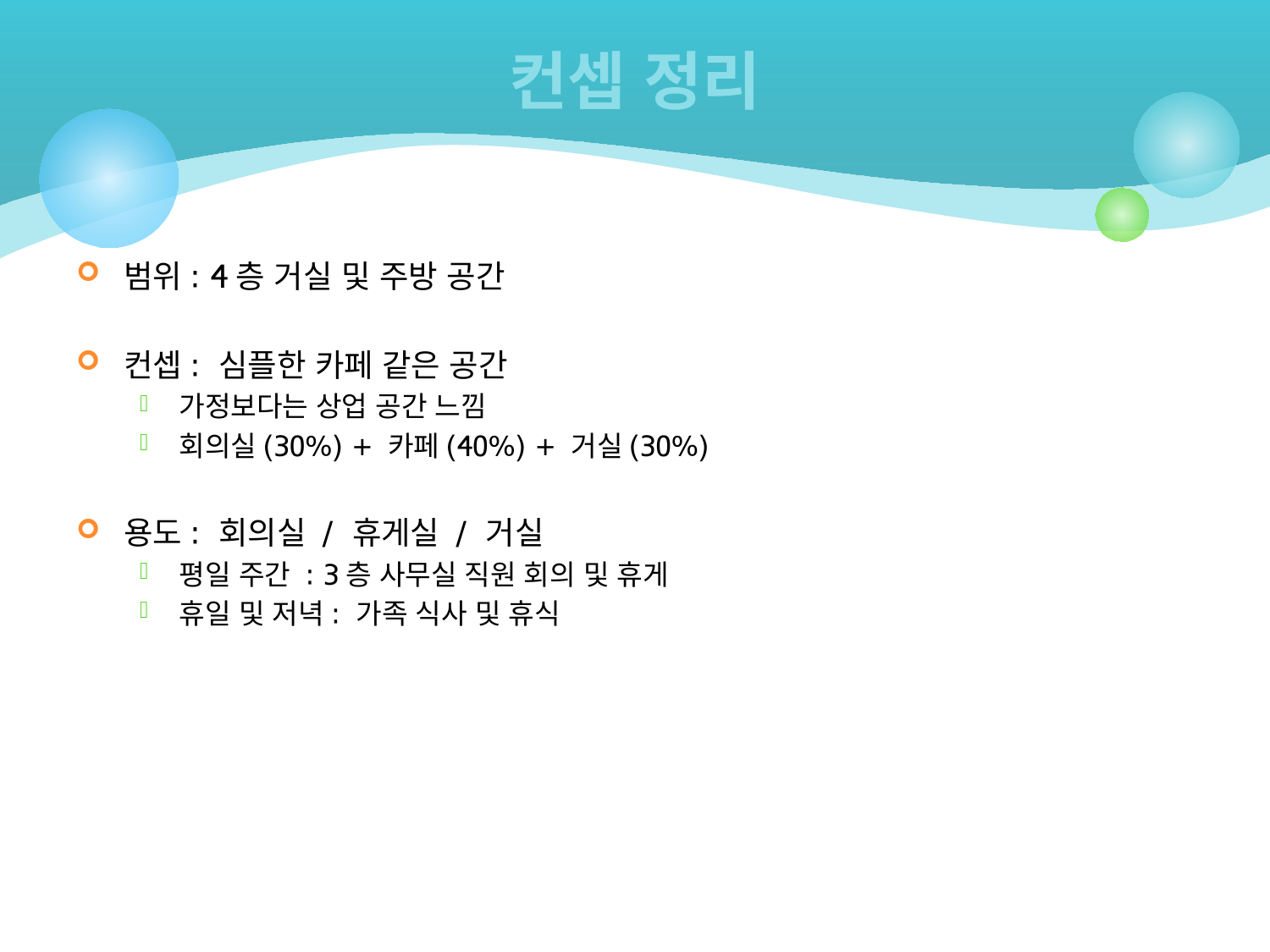

# 컨셉 정리
범위: 4층 거실 및 주방 공간

컨셉: 심플한 카페 같은 공간
가정보다는 상업 공간 느낌
회의실(30%) + 카페(40%) + 거실(30%)

용도: 회의실 / 휴게실 / 거실
평일 주간 : 3층 사무실 직원 회의 및 휴게
휴일 및 저녁: 가족 식사 및 휴식